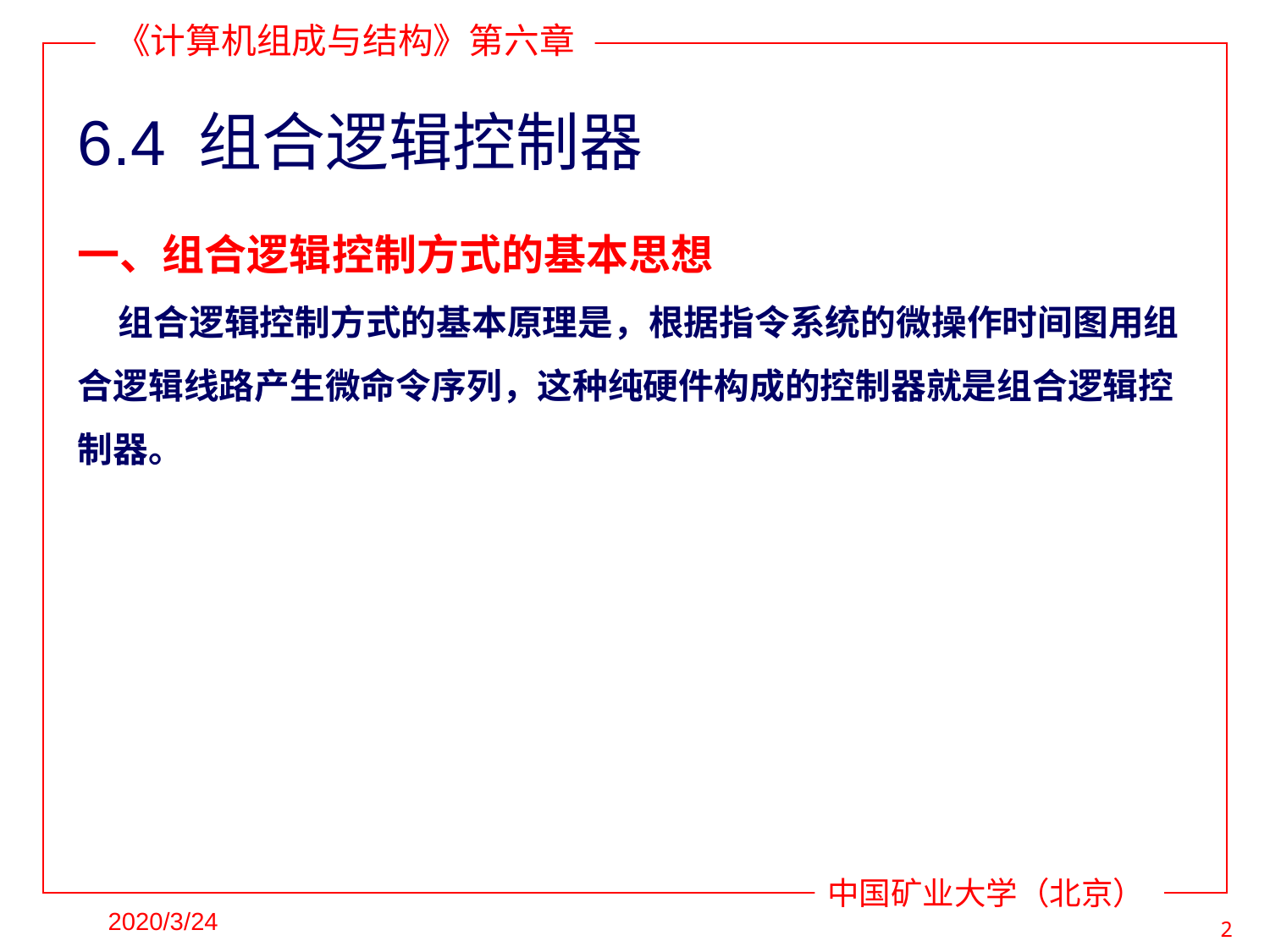

# 6.4 组合逻辑控制器
一、组合逻辑控制方式的基本思想
    组合逻辑控制方式的基本原理是，根据指令系统的微操作时间图用组合逻辑线路产生微命令序列，这种纯硬件构成的控制器就是组合逻辑控制器。

2020/3/24